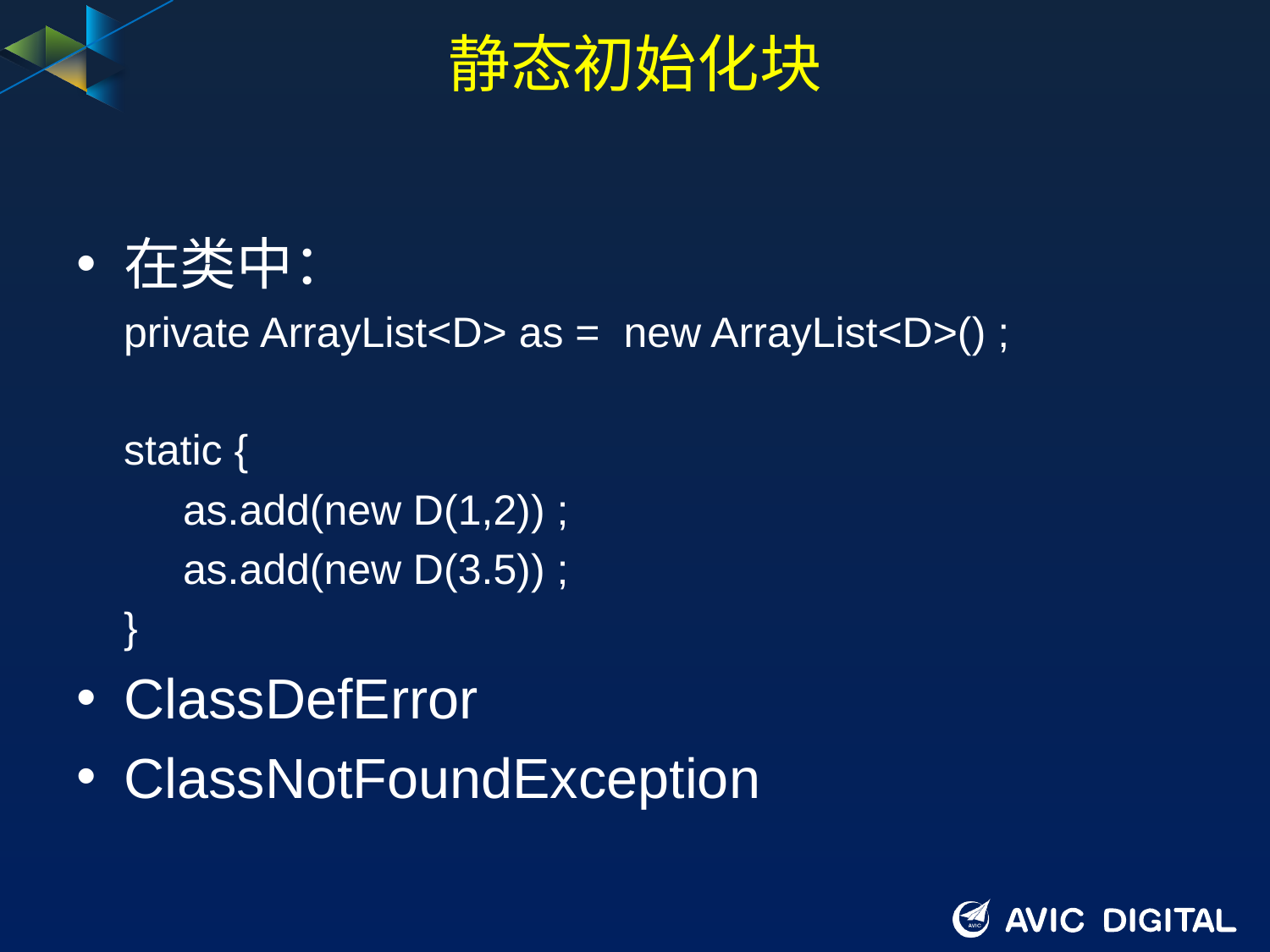

# 静态初始化块
在类中：
    private ArrayList<D> as =  new ArrayList<D>() ;

    static {
         as.add(new D(1,2)) ;
         as.add(new D(3.5)) ;
    }
ClassDefError
ClassNotFoundException